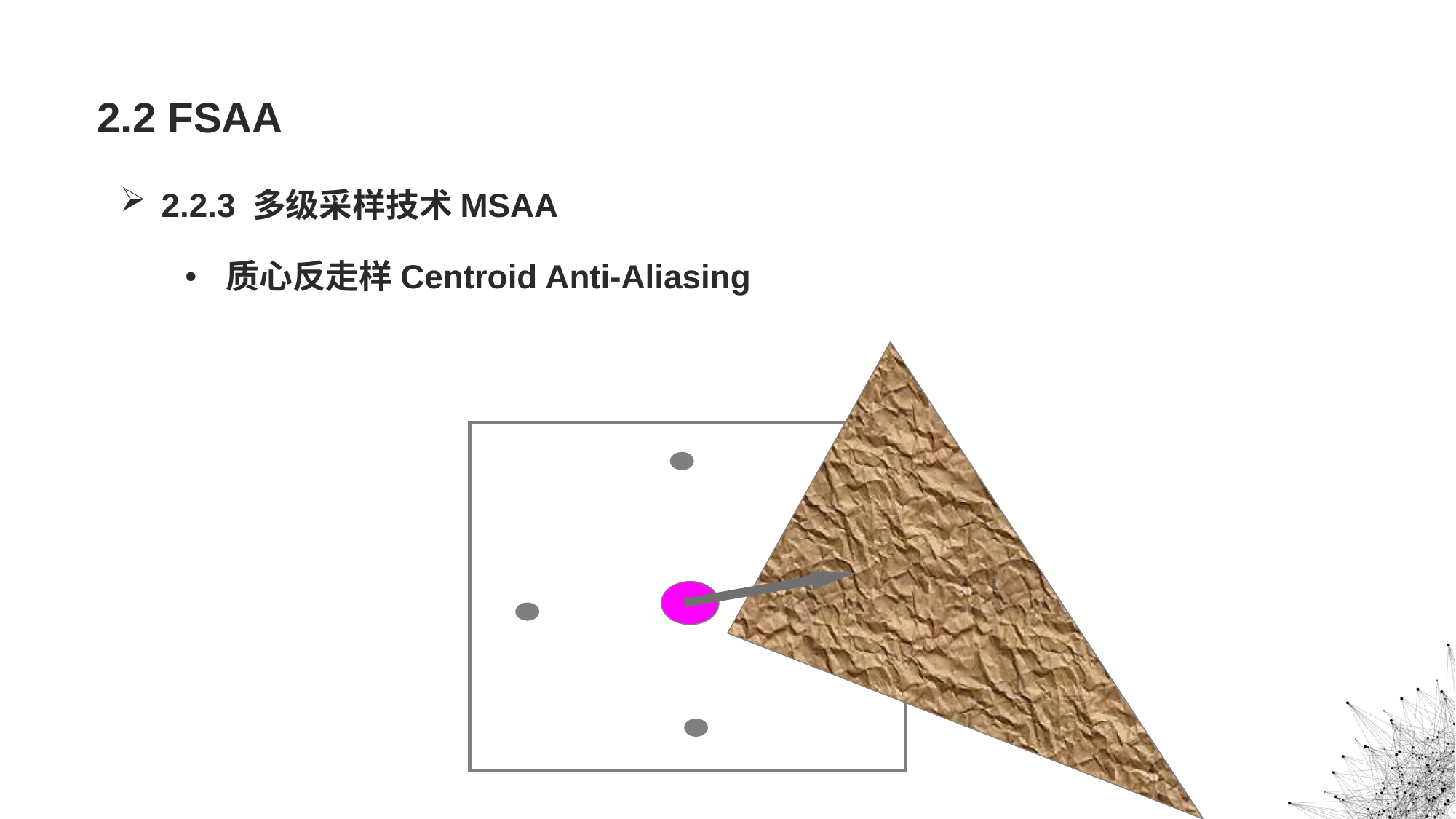

# 2.2 FSAA
2.2.3 多级采样技术MSAA
质心反走样Centroid Anti-Aliasing